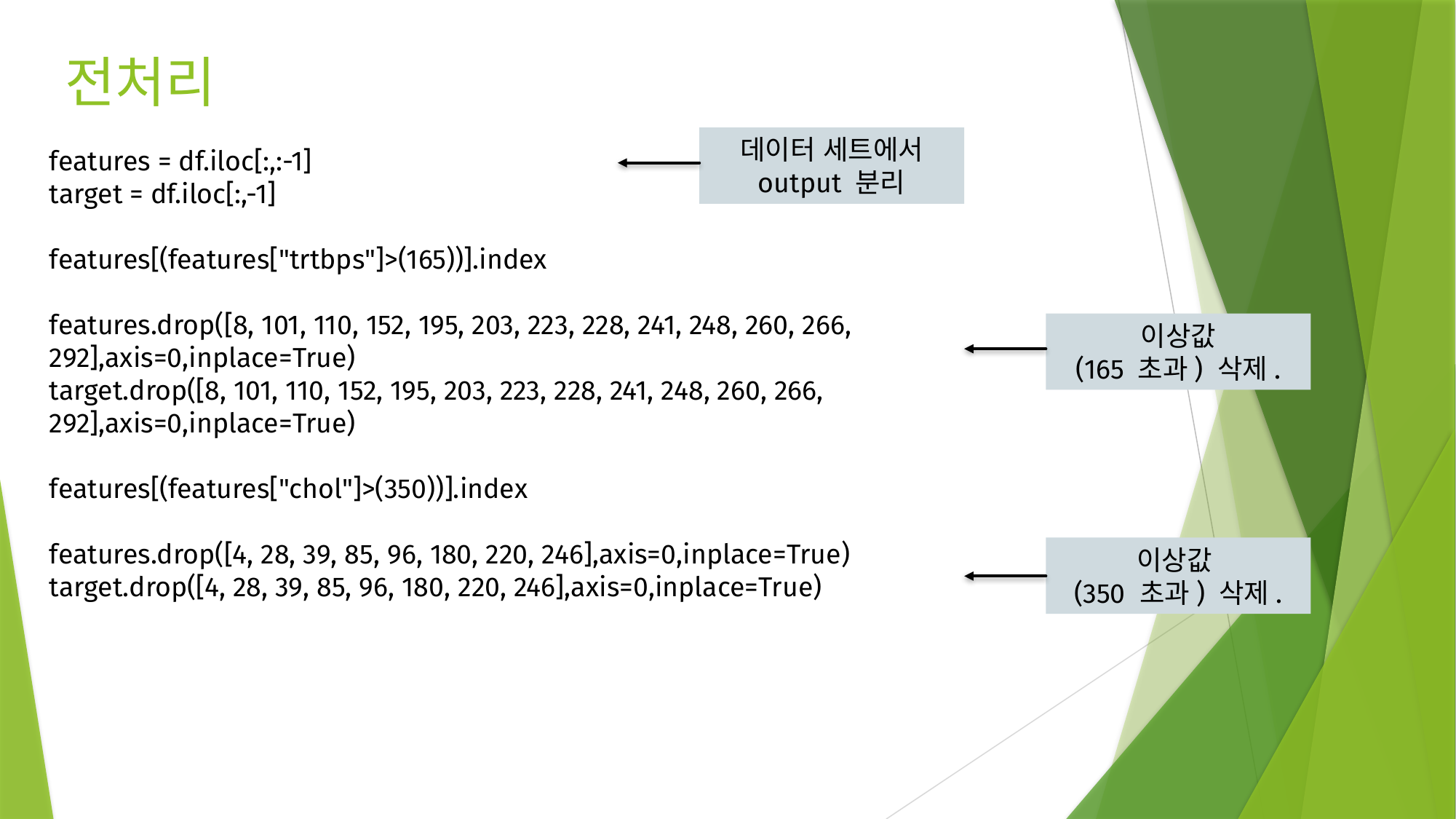

# 전처리
데이터 세트에서 output 분리
features = df.iloc[:,:-1]
target = df.iloc[:,-1]

features[(features["trtbps"]>(165))].index

features.drop([8, 101, 110, 152, 195, 203, 223, 228, 241, 248, 260, 266, 292],axis=0,inplace=True)
target.drop([8, 101, 110, 152, 195, 203, 223, 228, 241, 248, 260, 266, 292],axis=0,inplace=True)

features[(features["chol"]>(350))].index

features.drop([4, 28, 39, 85, 96, 180, 220, 246],axis=0,inplace=True)
target.drop([4, 28, 39, 85, 96, 180, 220, 246],axis=0,inplace=True)
이상값
(165 초과) 삭제.
이상값
(350 초과) 삭제.